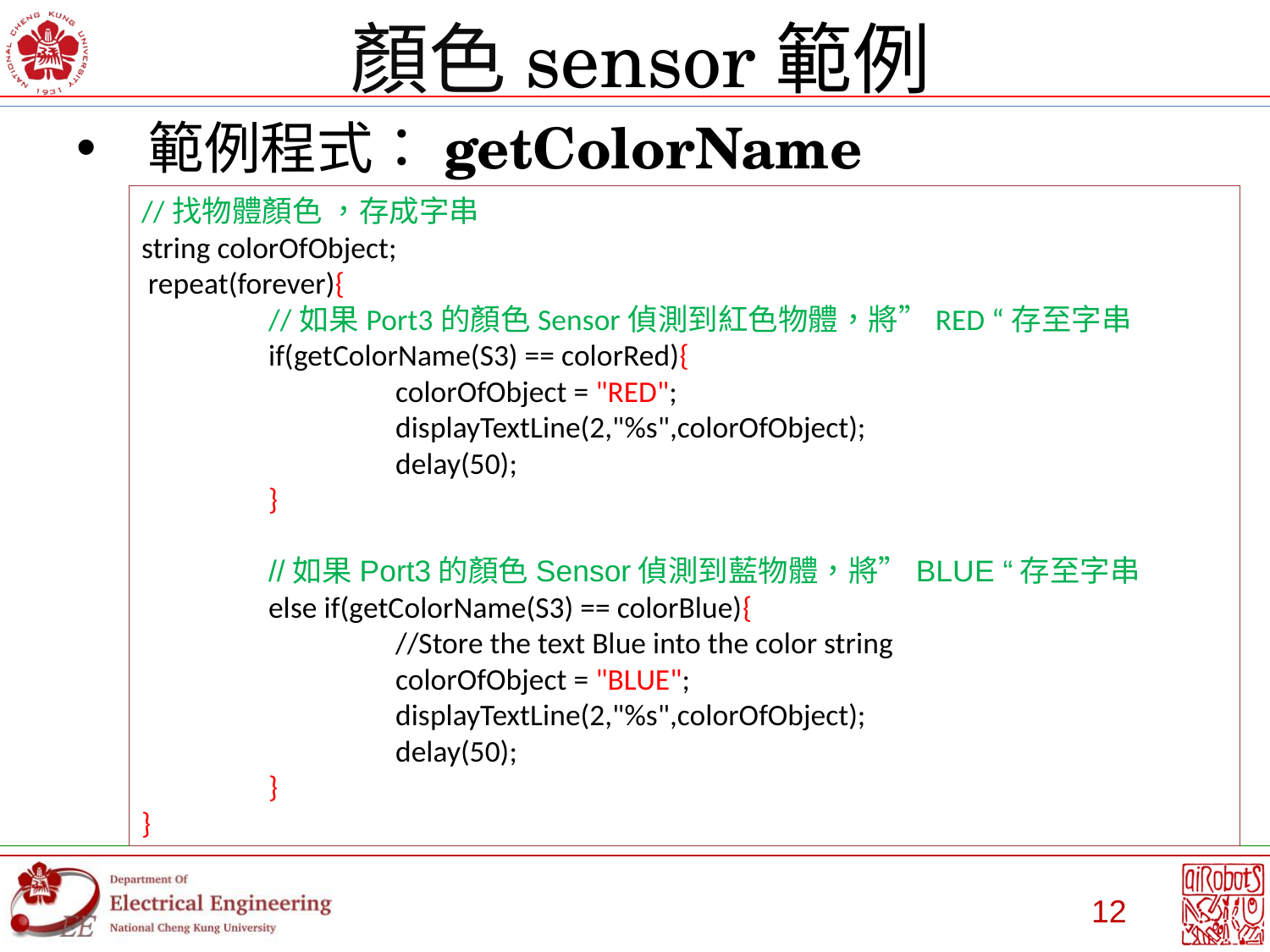

# 顏色sensor範例
範例程式：getColorName
//找物體顏色 ，存成字串
string colorOfObject;
 repeat(forever){
	//如果Port3的顏色Sensor偵測到紅色物體，將”RED “存至字串
	if(getColorName(S3) == colorRed){
		colorOfObject = "RED";
		displayTextLine(2,"%s",colorOfObject);
		delay(50);
	}

	//如果Port3的顏色Sensor偵測到藍物體，將”BLUE “存至字串
	else if(getColorName(S3) == colorBlue){
		//Store the text Blue into the color string
		colorOfObject = "BLUE";
		displayTextLine(2,"%s",colorOfObject);
		delay(50);
	}
}